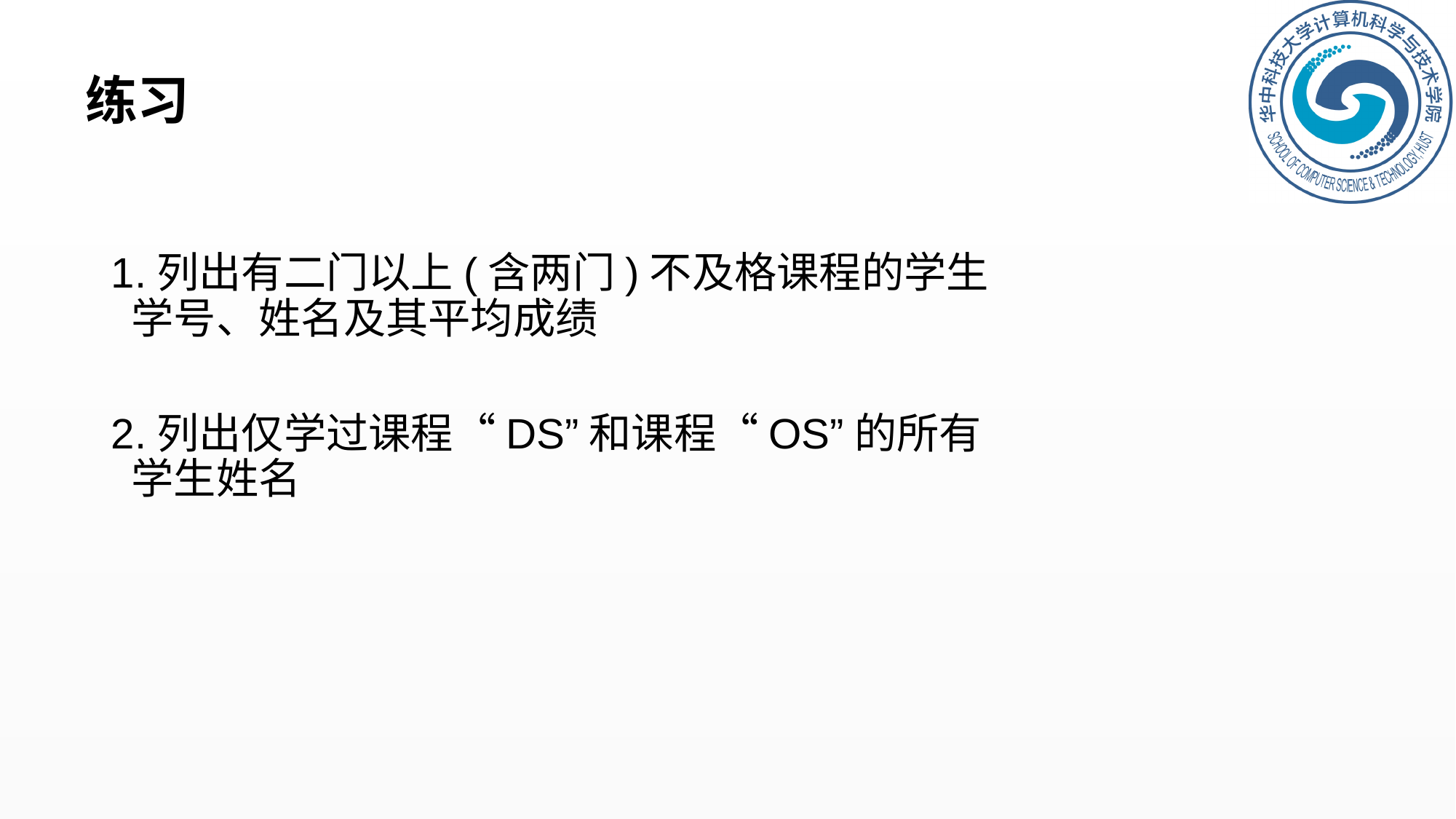

# 练习
1.列出有二门以上(含两门)不及格课程的学生学号、姓名及其平均成绩

2.列出仅学过课程“DS”和课程“OS”的所有学生姓名